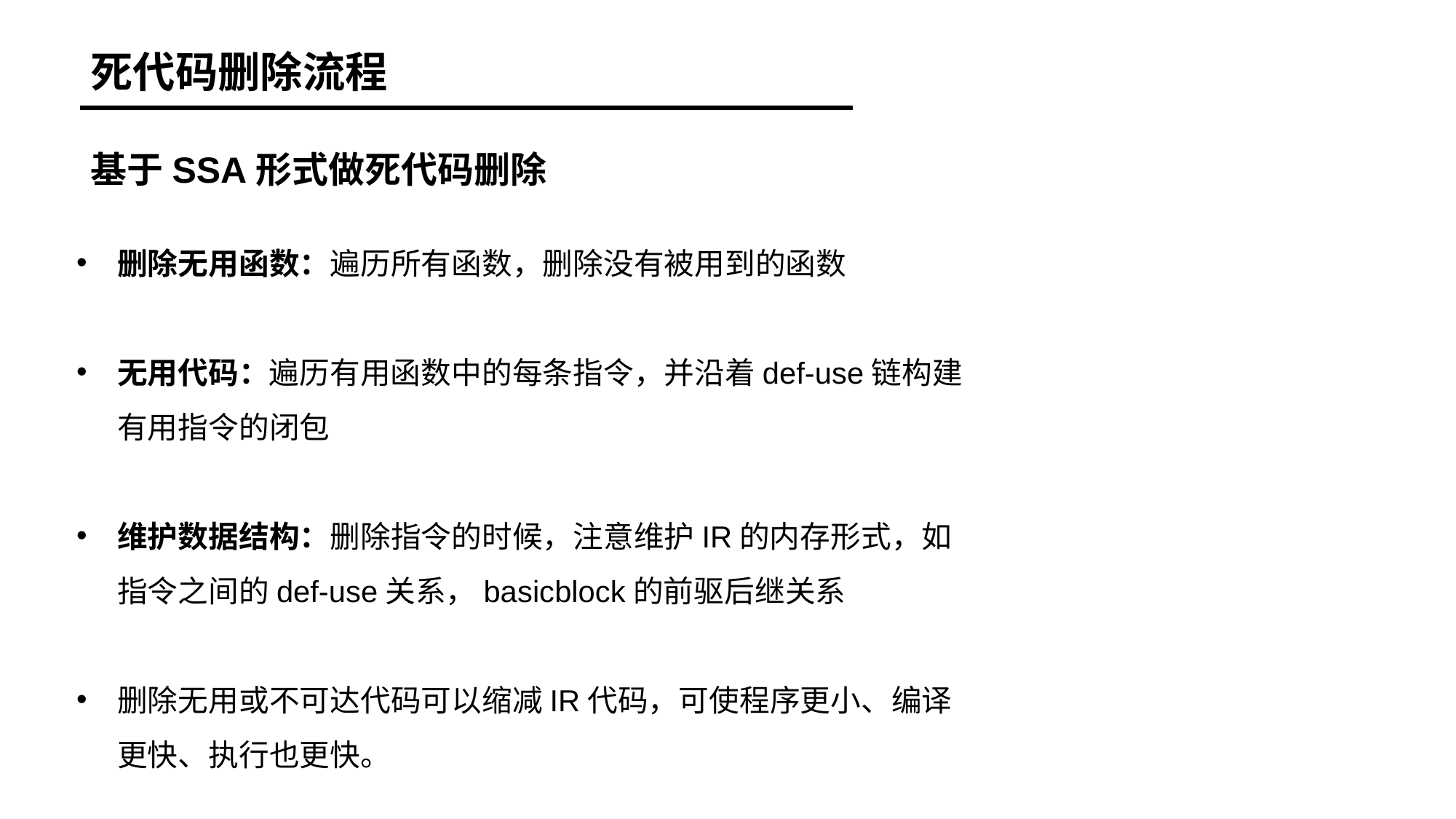

死代码删除流程
基于SSA形式做死代码删除

删除无用函数：遍历所有函数，删除没有被用到的函数

无用代码：遍历有用函数中的每条指令，并沿着def-use链构建有用指令的闭包

维护数据结构：删除指令的时候，注意维护IR的内存形式，如指令之间的def-use关系，basicblock的前驱后继关系

删除无用或不可达代码可以缩减IR代码，可使程序更小、编译更快、执行也更快。